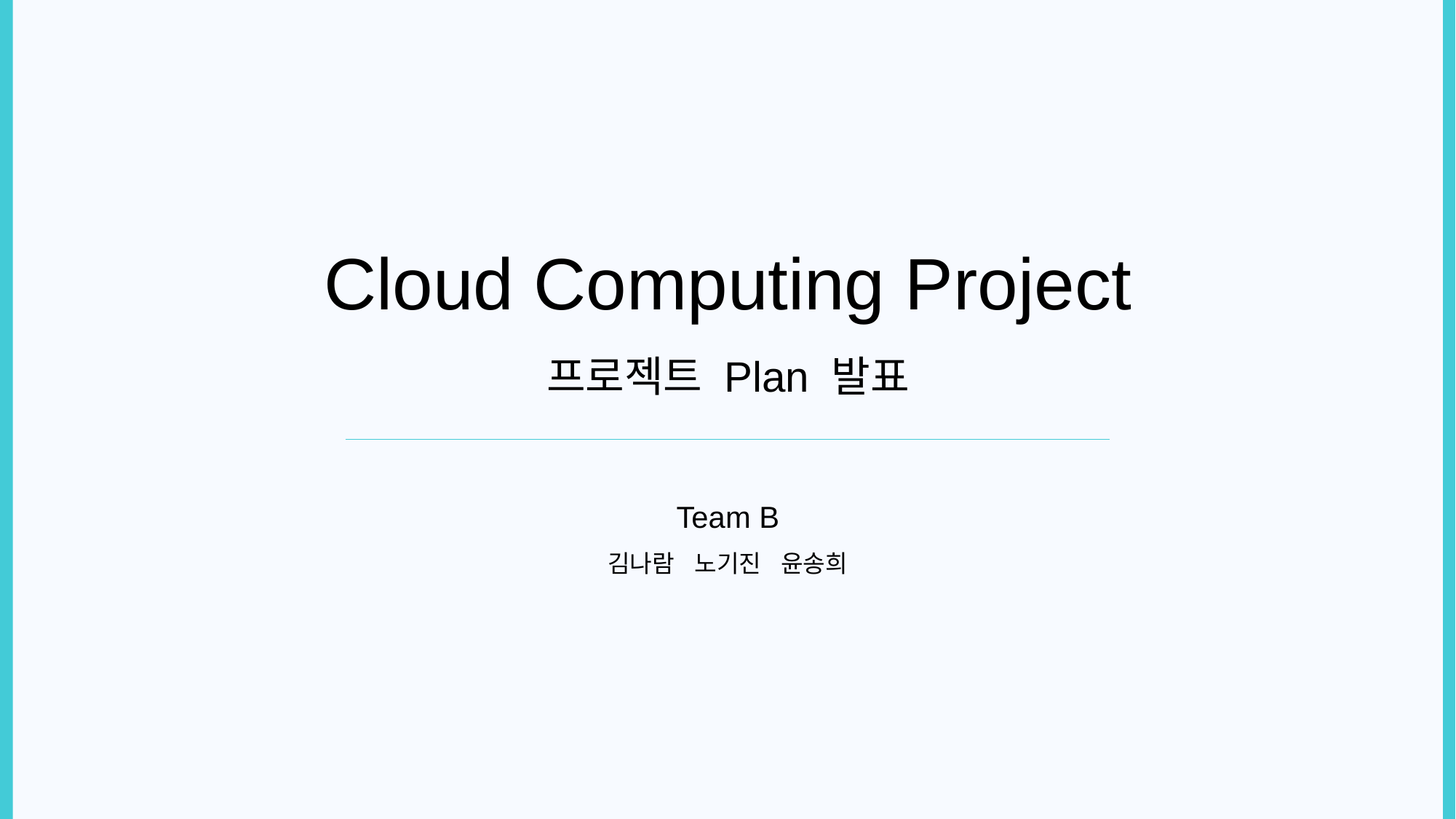

Cloud Computing Project
프로젝트 Plan 발표
Team B
김나람   노기진   윤송희